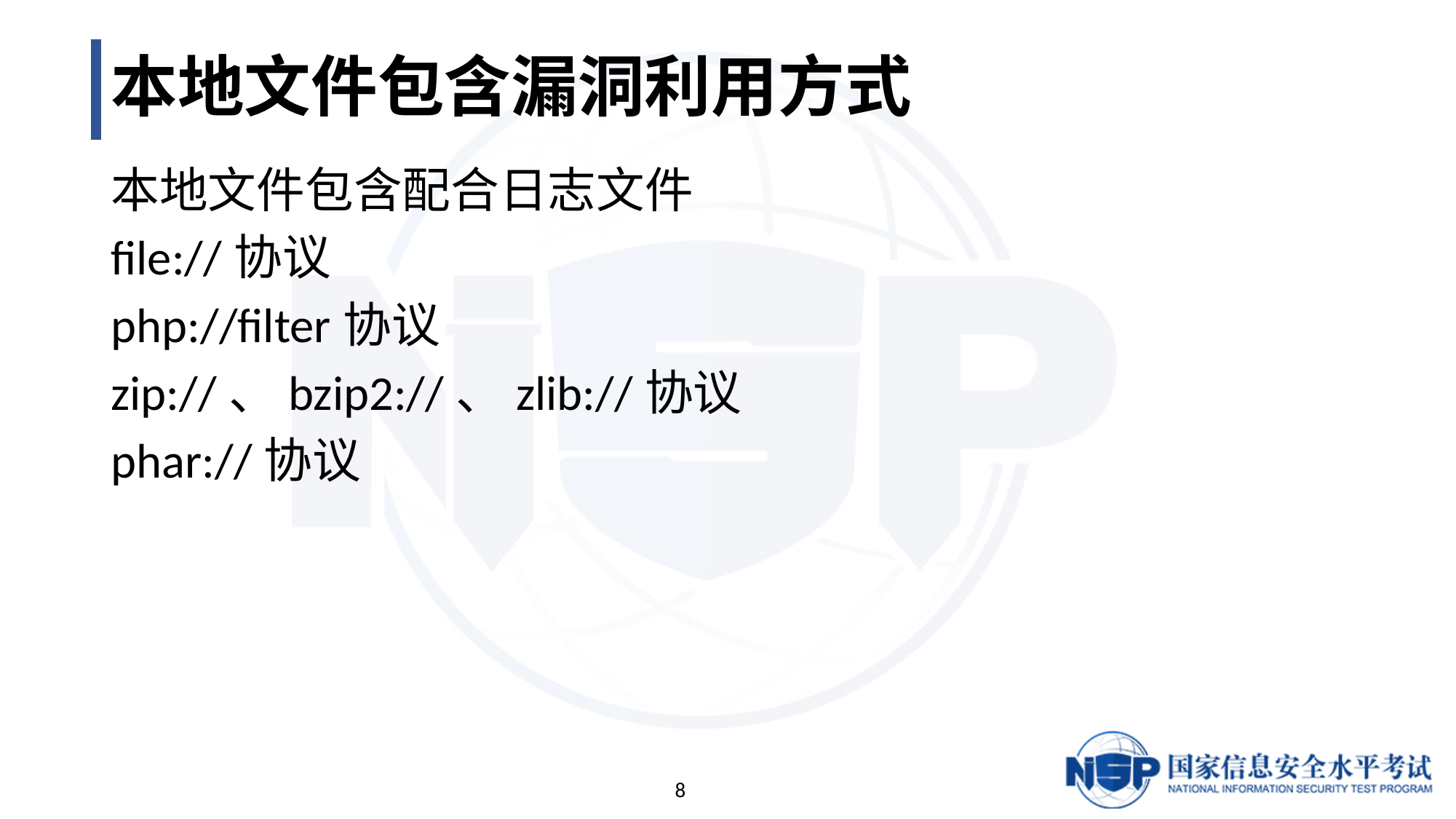

# 本地文件包含漏洞利用方式
本地文件包含配合日志文件
file://协议
php://filter协议
zip://、bzip2://、zlib://协议
phar://协议